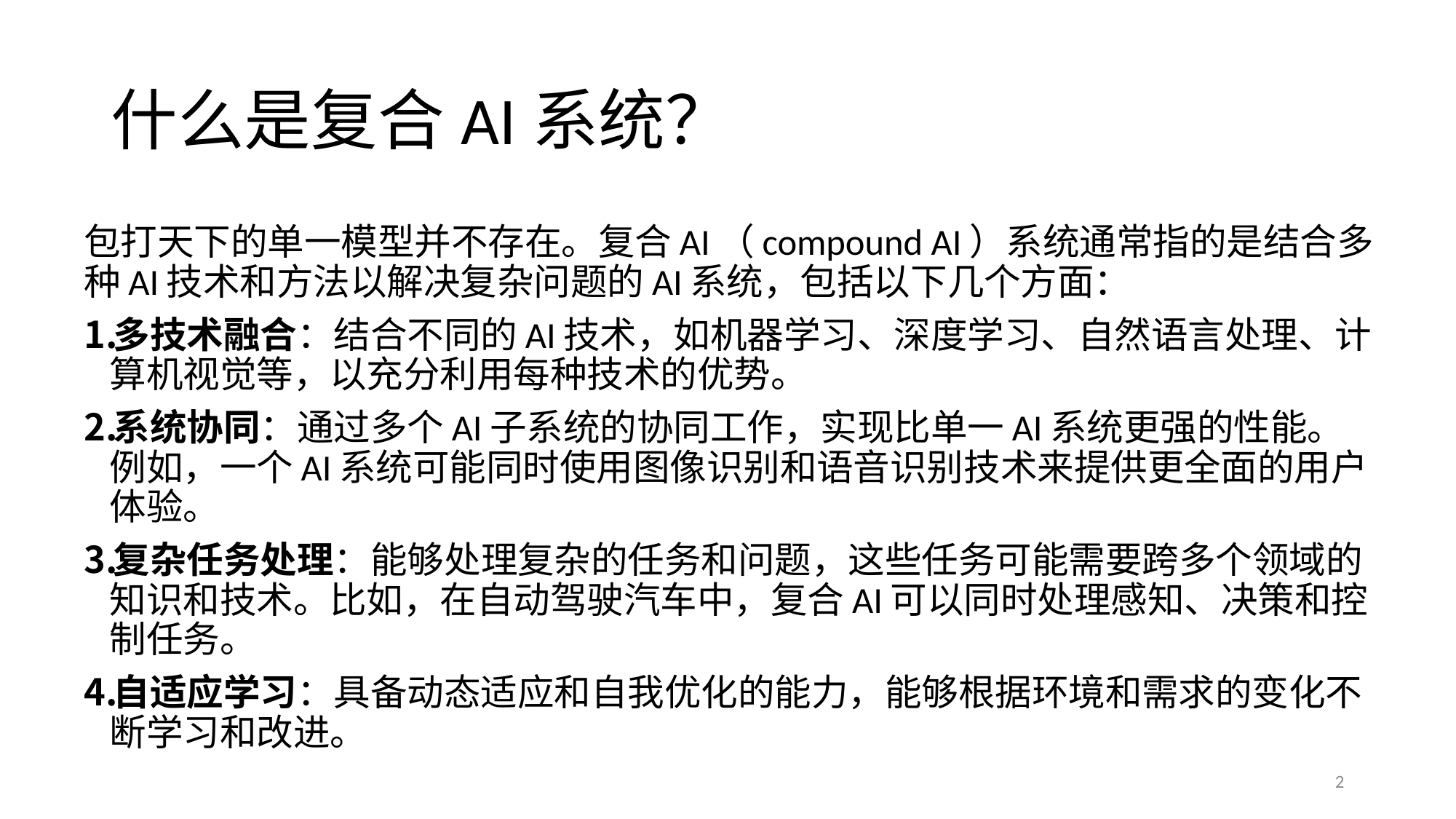

# 什么是复合AI系统？
包打天下的单一模型并不存在。复合AI（compound AI）系统通常指的是结合多种AI技术和方法以解决复杂问题的AI系统，包括以下几个方面：
多技术融合：结合不同的AI技术，如机器学习、深度学习、自然语言处理、计算机视觉等，以充分利用每种技术的优势。
系统协同：通过多个AI子系统的协同工作，实现比单一AI系统更强的性能。例如，一个AI系统可能同时使用图像识别和语音识别技术来提供更全面的用户体验。
复杂任务处理：能够处理复杂的任务和问题，这些任务可能需要跨多个领域的知识和技术。比如，在自动驾驶汽车中，复合AI可以同时处理感知、决策和控制任务。
自适应学习：具备动态适应和自我优化的能力，能够根据环境和需求的变化不断学习和改进。
2